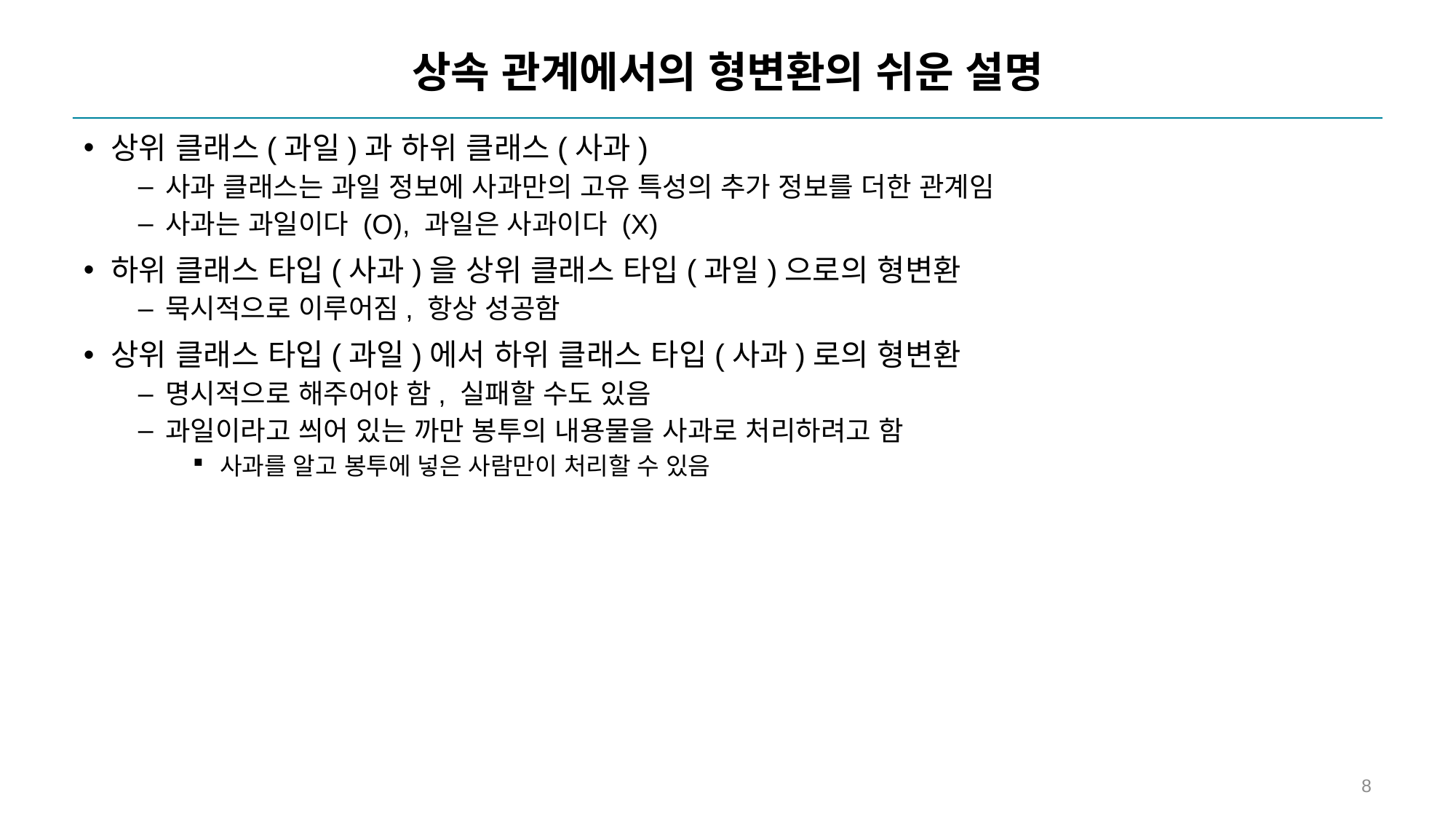

# 상속 관계에서의 형변환의 쉬운 설명
상위 클래스(과일)과 하위 클래스(사과)
사과 클래스는 과일 정보에 사과만의 고유 특성의 추가 정보를 더한 관계임
사과는 과일이다 (O), 과일은 사과이다 (X)
하위 클래스 타입(사과)을 상위 클래스 타입(과일)으로의 형변환
묵시적으로 이루어짐, 항상 성공함
상위 클래스 타입(과일)에서 하위 클래스 타입(사과)로의 형변환
명시적으로 해주어야 함, 실패할 수도 있음
과일이라고 씌어 있는 까만 봉투의 내용물을 사과로 처리하려고 함
사과를 알고 봉투에 넣은 사람만이 처리할 수 있음

8